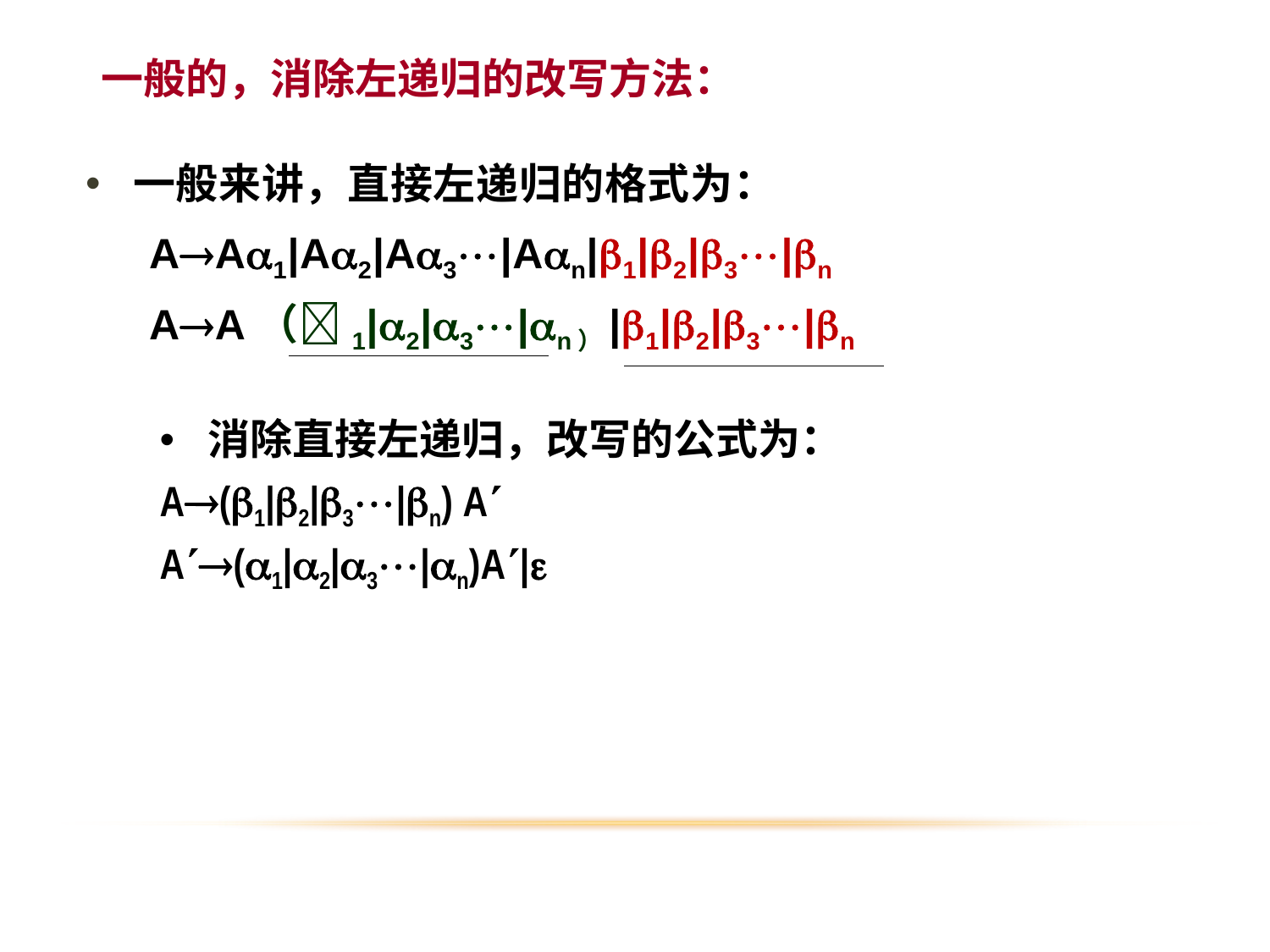

一般的，消除左递归的改写方法：
一般来讲，直接左递归的格式为：
A→Aα1|Aα2|Aα3…|Aαn|β1|β2|β3…|βn
A→A（α1|α2|α3…|αn）|β1|β2|β3…|βn

消除直接左递归，改写的公式为：
A→(β1|β2|β3…|βn) A′
A′→(α1|α2|α3…|αn)A′|ε
10/25/2016
12